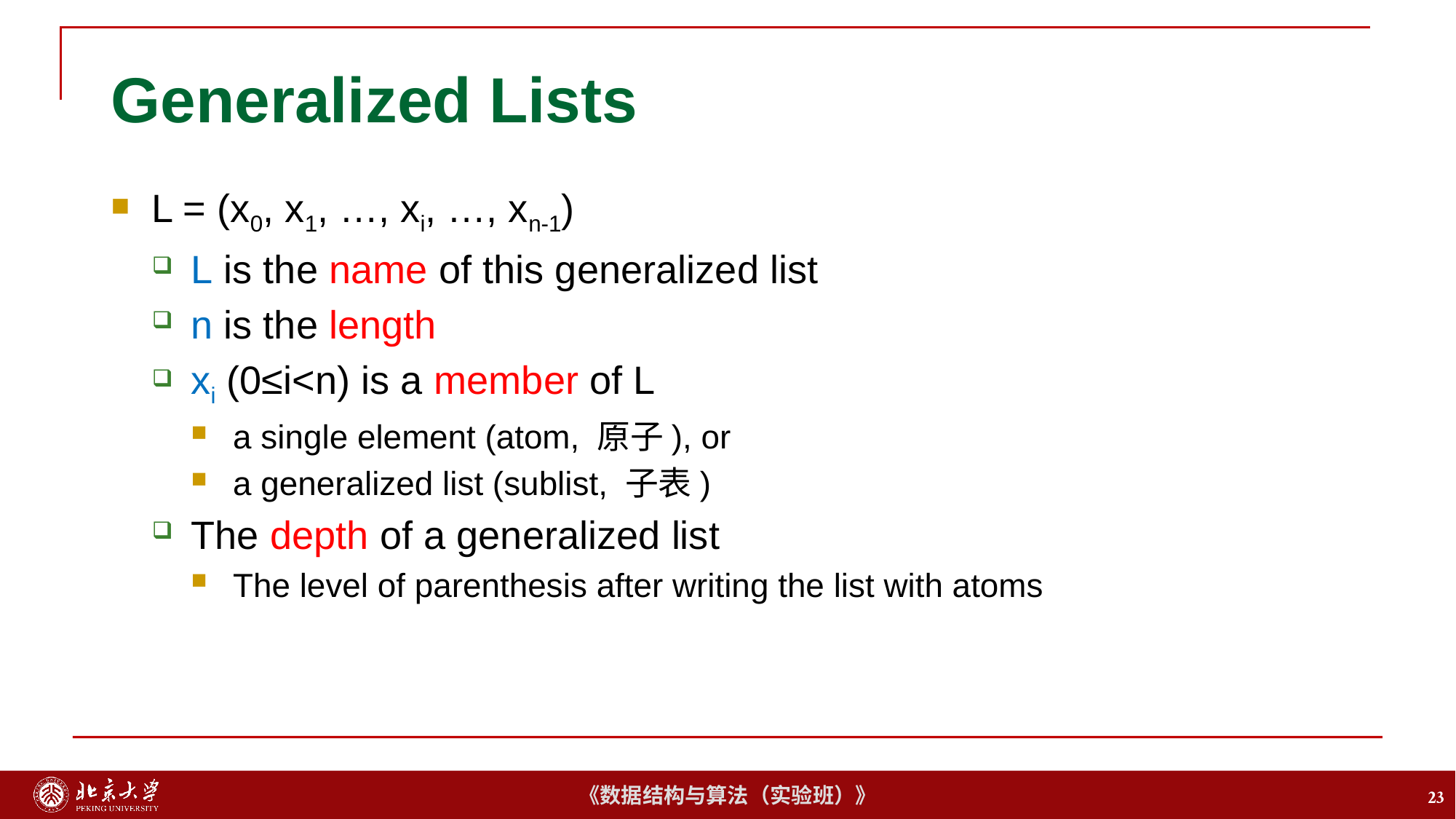

# Generalized Lists
L = (x0, x1, …, xi, …, xn-1)
L is the name of this generalized list
n is the length
xi (0≤i<n) is a member of L
a single element (atom, 原子), or
a generalized list (sublist, 子表)
The depth of a generalized list
The level of parenthesis after writing the list with atoms

23